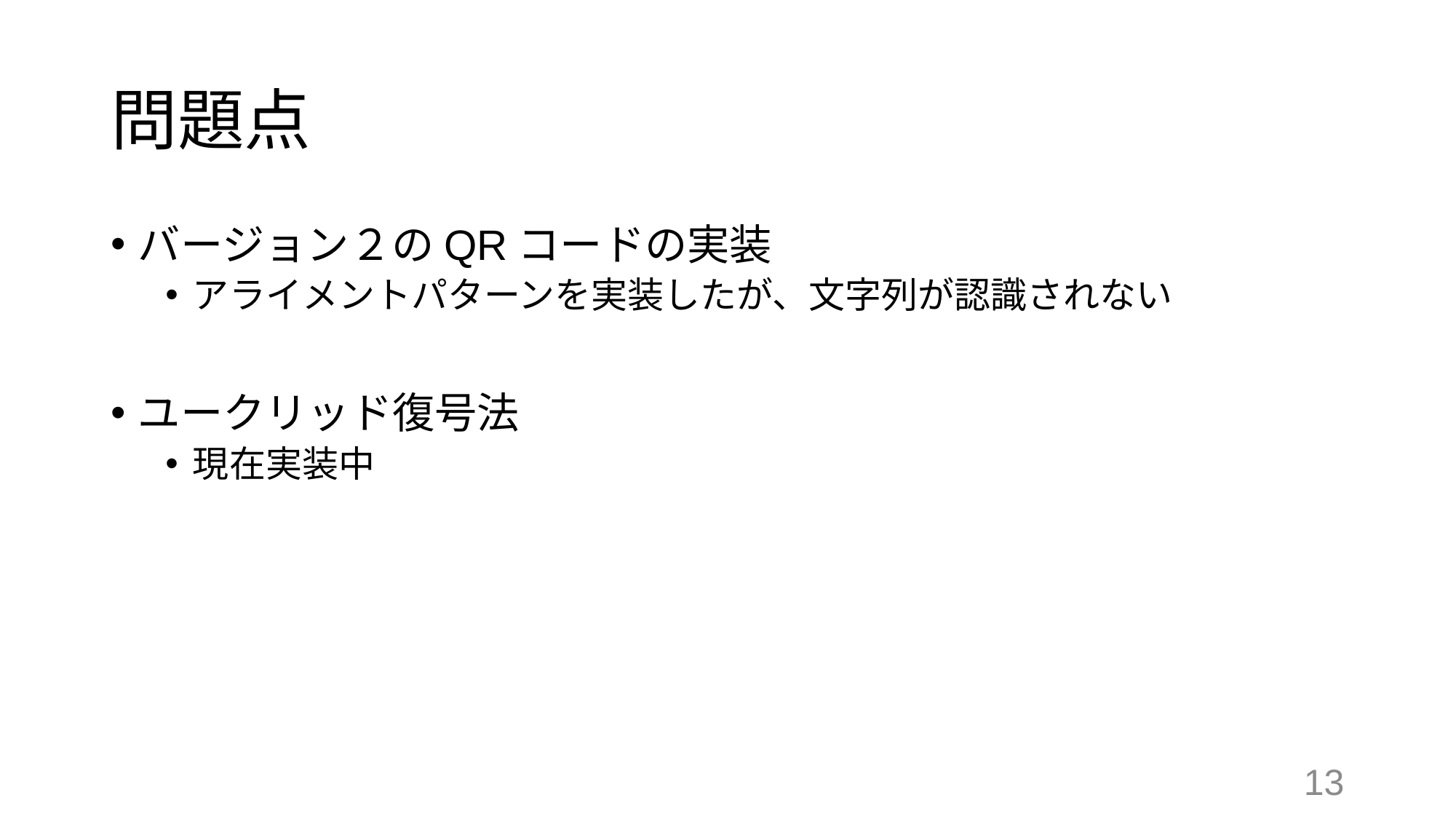

# 問題点
バージョン２のQRコードの実装
アライメントパターンを実装したが、文字列が認識されない

ユークリッド復号法
現在実装中
13